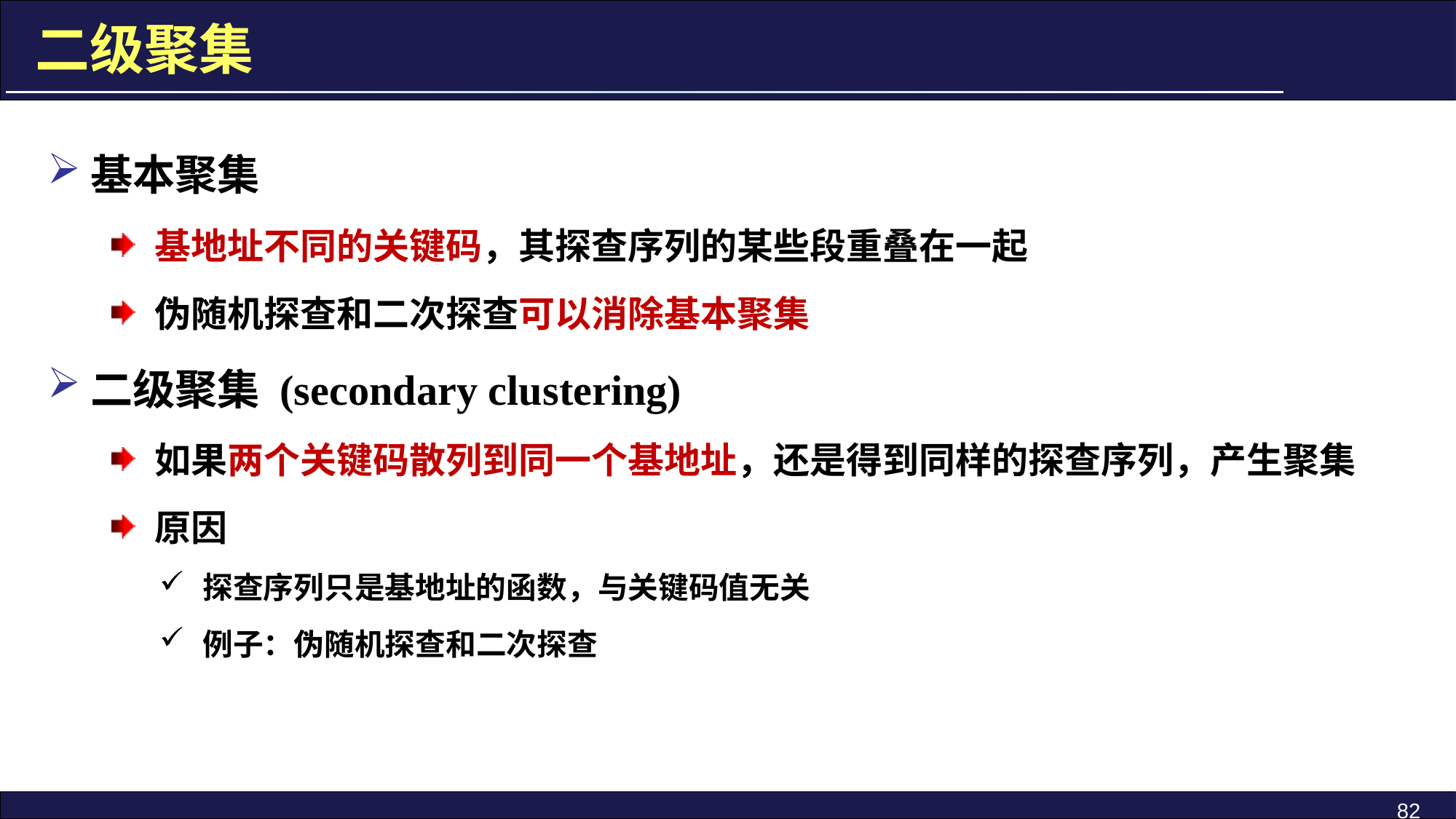

二级聚集
基本聚集
基地址不同的关键码，其探查序列的某些段重叠在一起
伪随机探查和二次探查可以消除基本聚集
二级聚集 (secondary clustering)
如果两个关键码散列到同一个基地址，还是得到同样的探查序列，产生聚集
原因
探查序列只是基地址的函数，与关键码值无关
例子：伪随机探查和二次探查
82